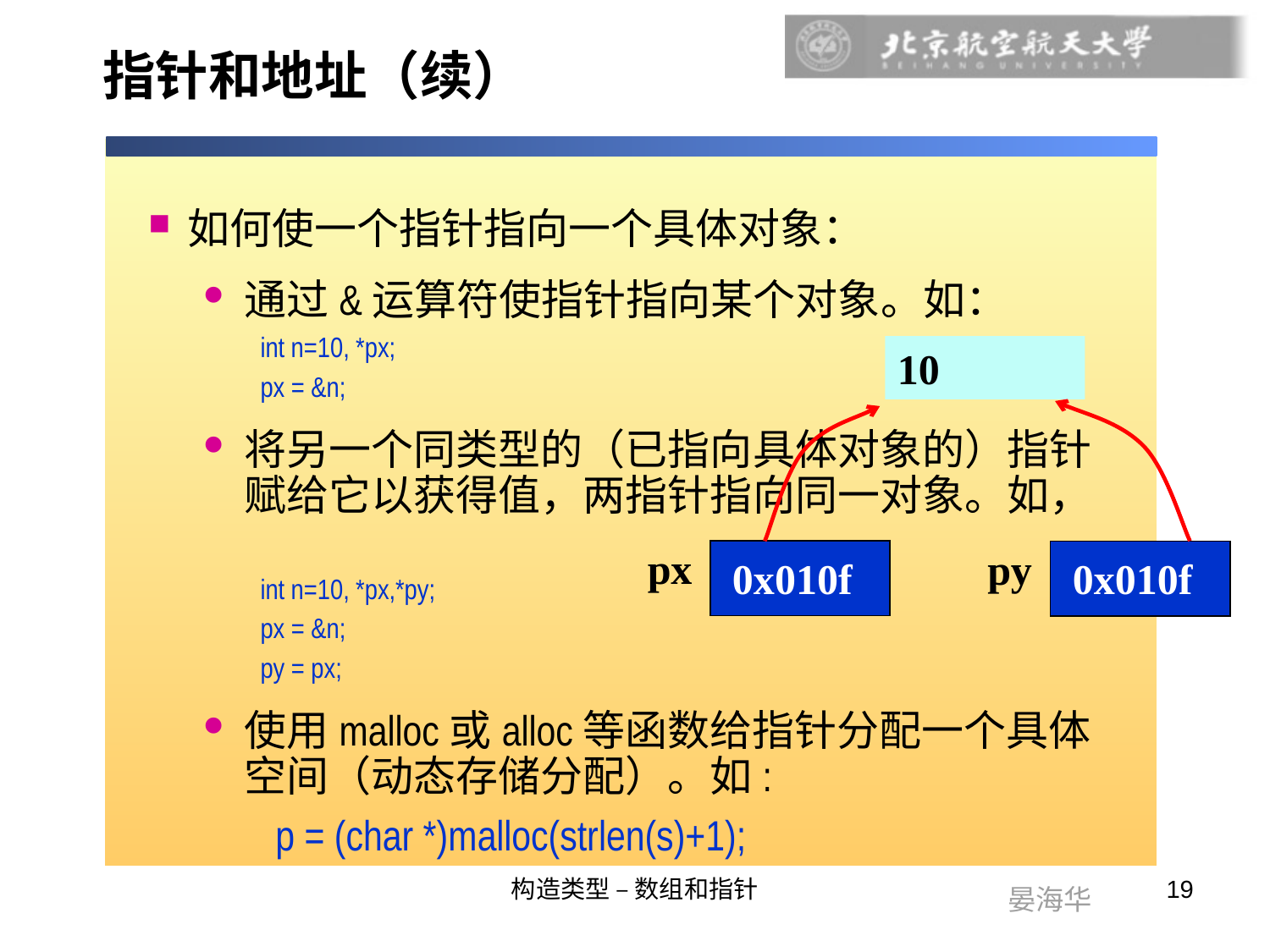

# 指针和地址（续）
如何使一个指针指向一个具体对象：
通过&运算符使指针指向某个对象。如：
int n=10, *px;
px = &n;
将另一个同类型的（已指向具体对象的）指针赋给它以获得值，两指针指向同一对象。如，
int n=10, *px,*py;
px = &n;
py = px;
使用malloc或alloc等函数给指针分配一个具体空间（动态存储分配）。如:
p = (char *)malloc(strlen(s)+1);
10

px

py

0x010f
0x010f
构造类型 – 数组和指针
19